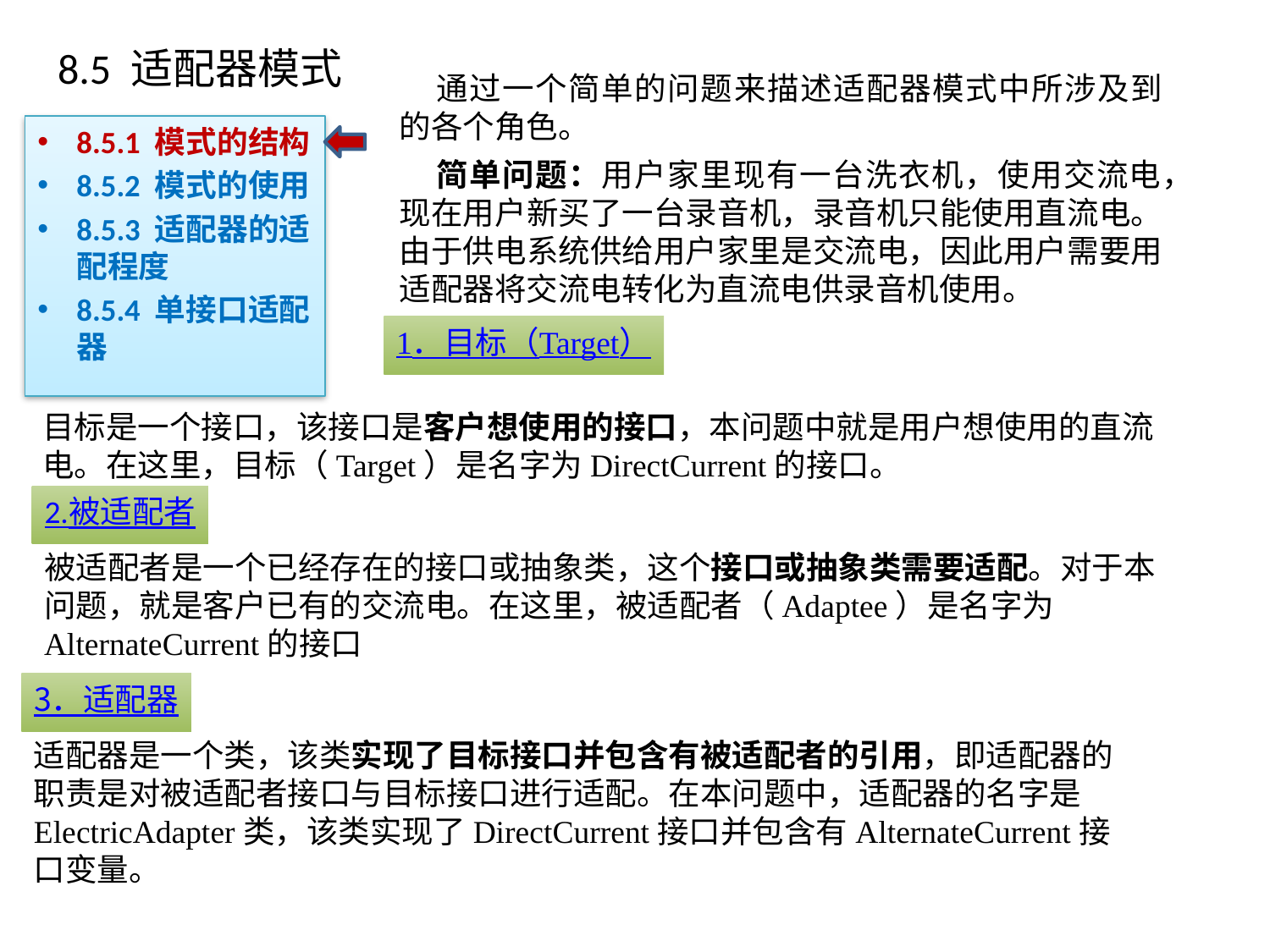

# 8.5 适配器模式
通过一个简单的问题来描述适配器模式中所涉及到的各个角色。
简单问题：用户家里现有一台洗衣机，使用交流电，现在用户新买了一台录音机，录音机只能使用直流电。由于供电系统供给用户家里是交流电，因此用户需要用适配器将交流电转化为直流电供录音机使用。
8.5.1 模式的结构
8.5.2 模式的使用
8.5.3 适配器的适配程度
8.5.4 单接口适配器

1．目标（Target）
目标是一个接口，该接口是客户想使用的接口，本问题中就是用户想使用的直流电。在这里，目标（Target）是名字为DirectCurrent的接口。
2.被适配者
被适配者是一个已经存在的接口或抽象类，这个接口或抽象类需要适配。对于本问题，就是客户已有的交流电。在这里，被适配者（Adaptee）是名字为AlternateCurrent的接口
3．适配器
适配器是一个类，该类实现了目标接口并包含有被适配者的引用，即适配器的职责是对被适配者接口与目标接口进行适配。在本问题中，适配器的名字是ElectricAdapter类，该类实现了DirectCurrent接口并包含有AlternateCurrent接口变量。